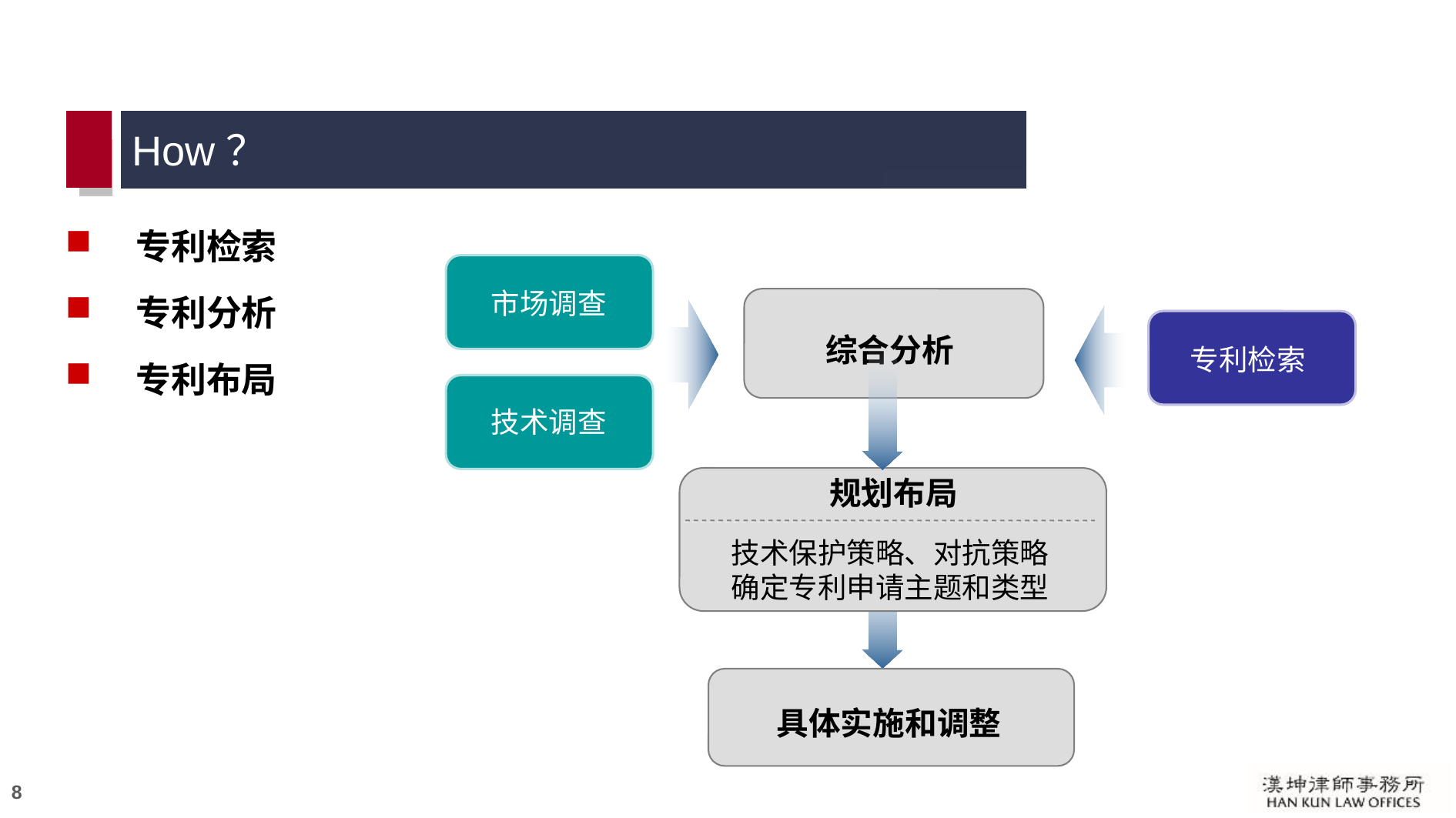

# How？
专利检索
专利分析
专利布局

市场调查

综合分析

专利检索

Text in here
技术调查
规划布局

技术保护策略、对抗策略
确定专利申请主题和类型

具体实施和调整